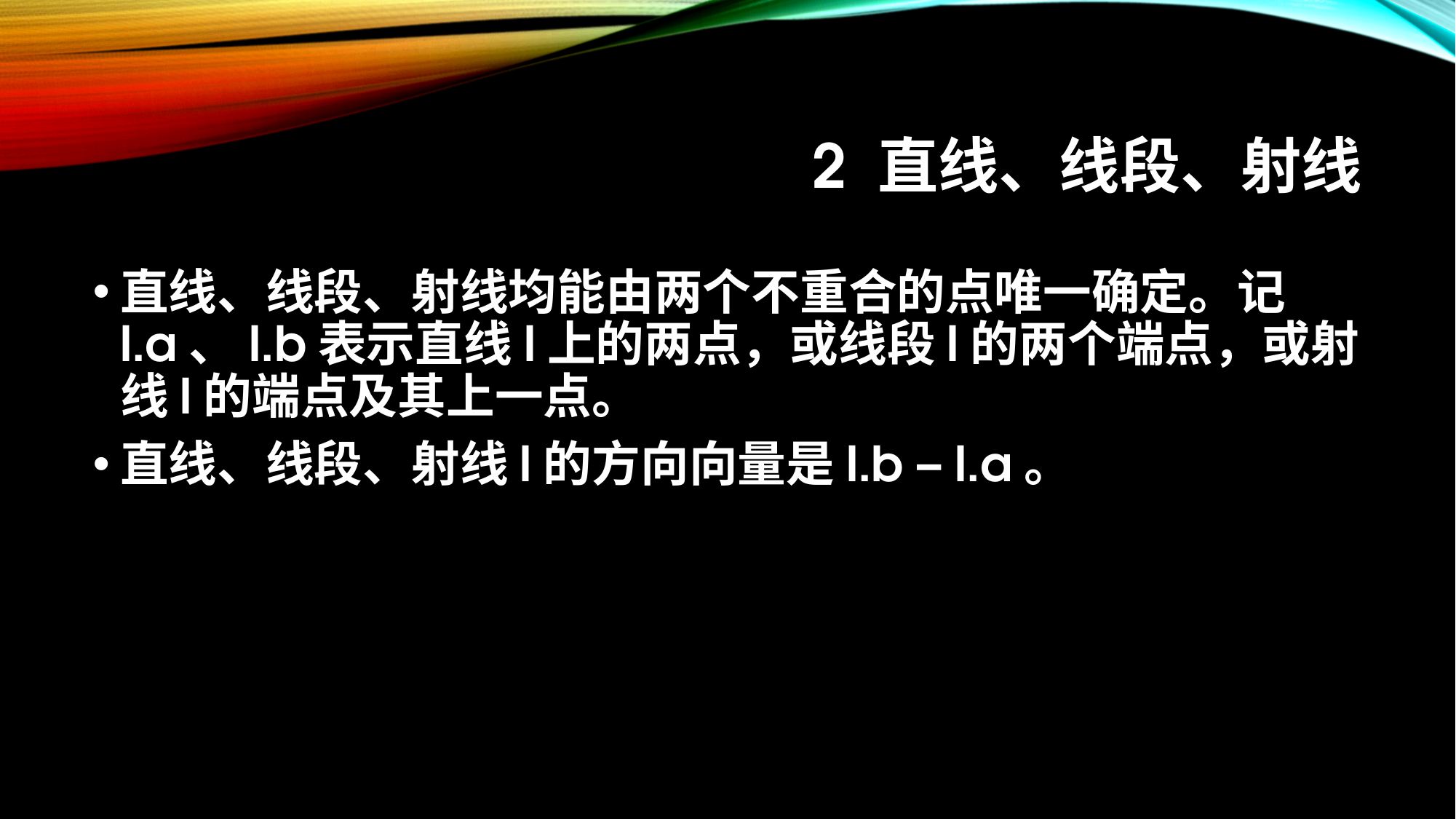

# 2 直线、线段、射线
直线、线段、射线均能由两个不重合的点唯一确定。记l.a、l.b表示直线l上的两点，或线段l的两个端点，或射线l的端点及其上一点。
直线、线段、射线l的方向向量是l.b – l.a。